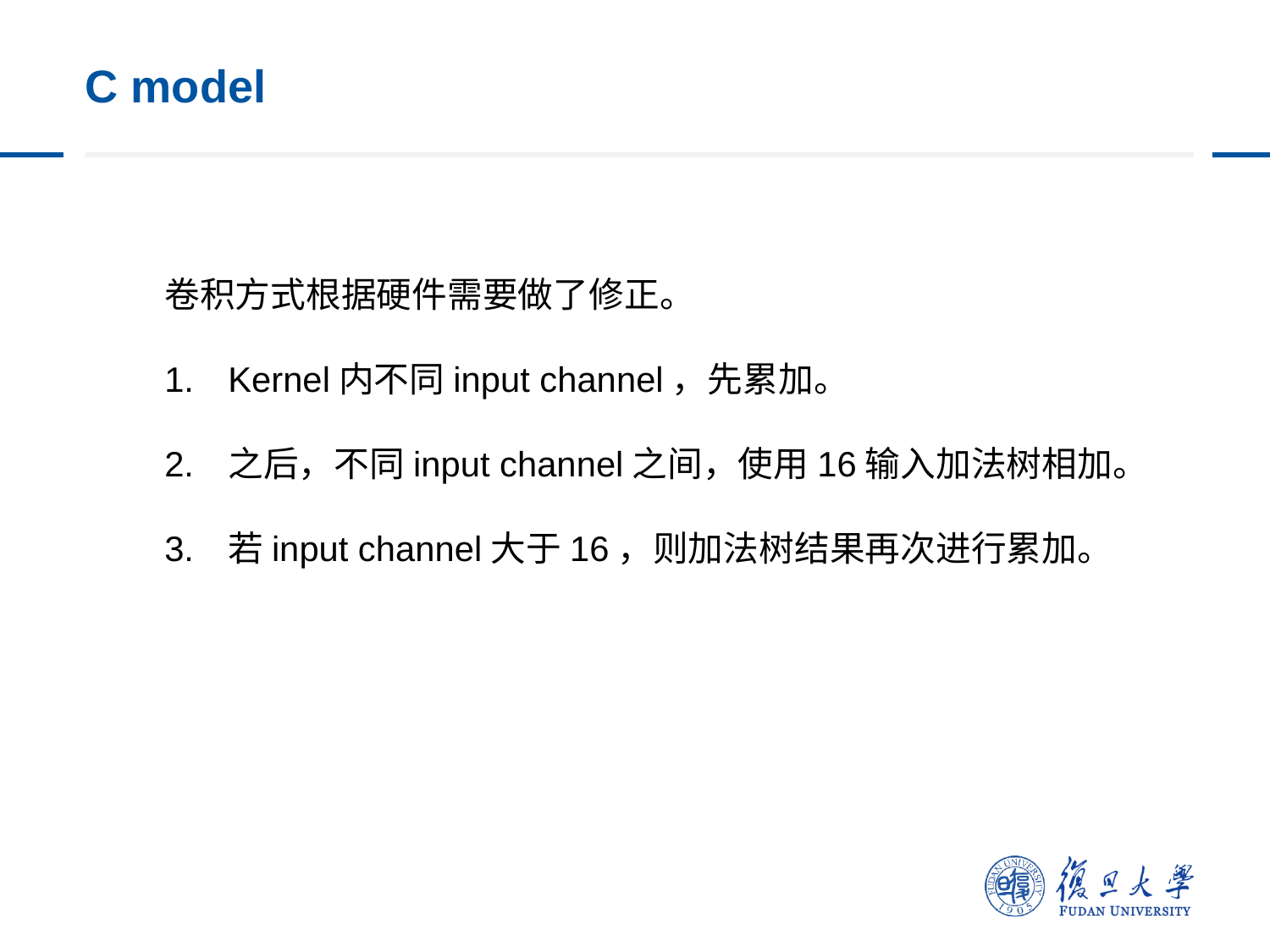

# C model
卷积方式根据硬件需要做了修正。

Kernel内不同input channel，先累加。

之后，不同input channel之间，使用16输入加法树相加。

若input channel大于16，则加法树结果再次进行累加。